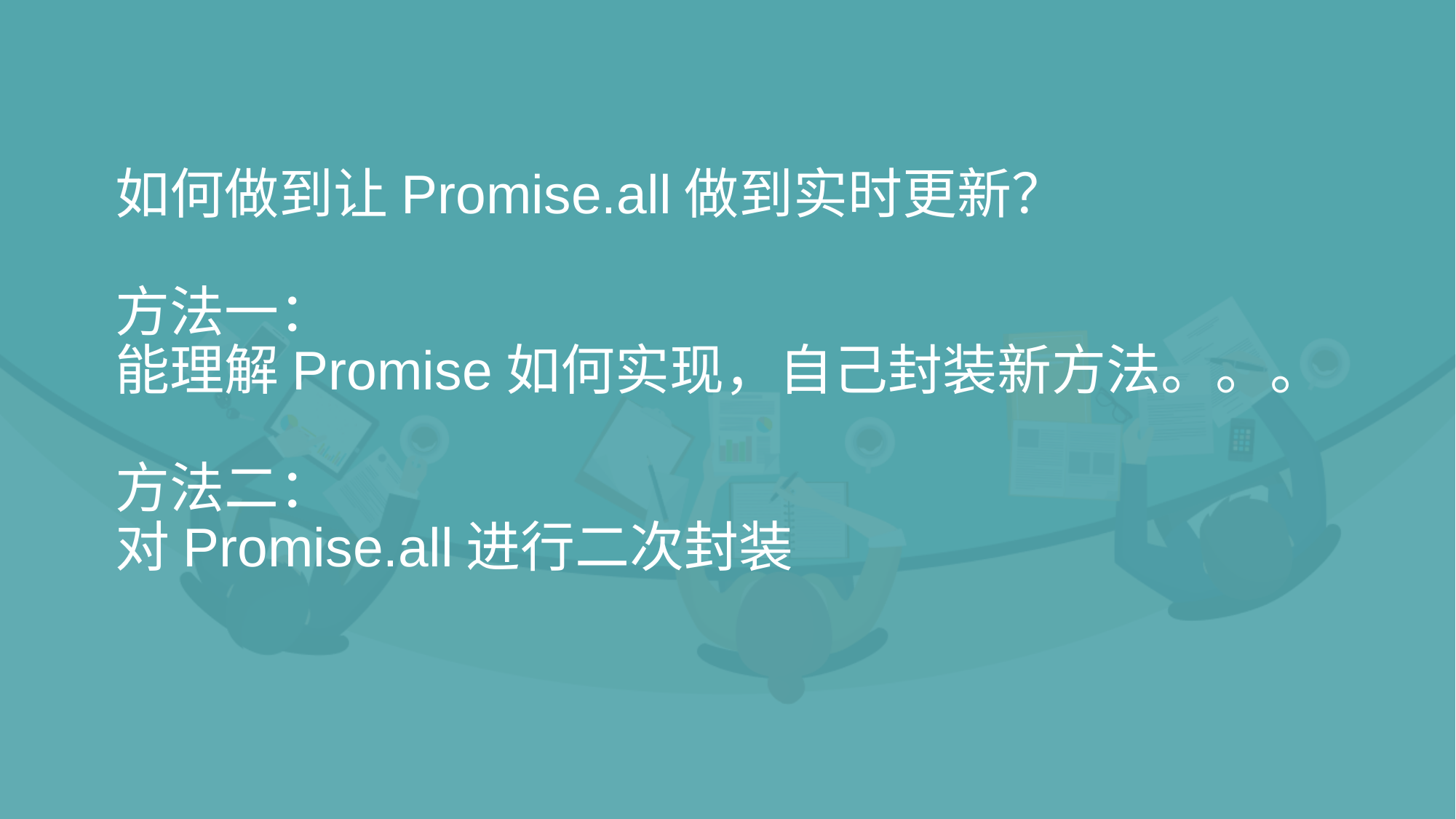

# 如何做到让Promise.all做到实时更新？ 方法一： 能理解Promise如何实现，自己封装新方法。。。 方法二： 对Promise.all进行二次封装